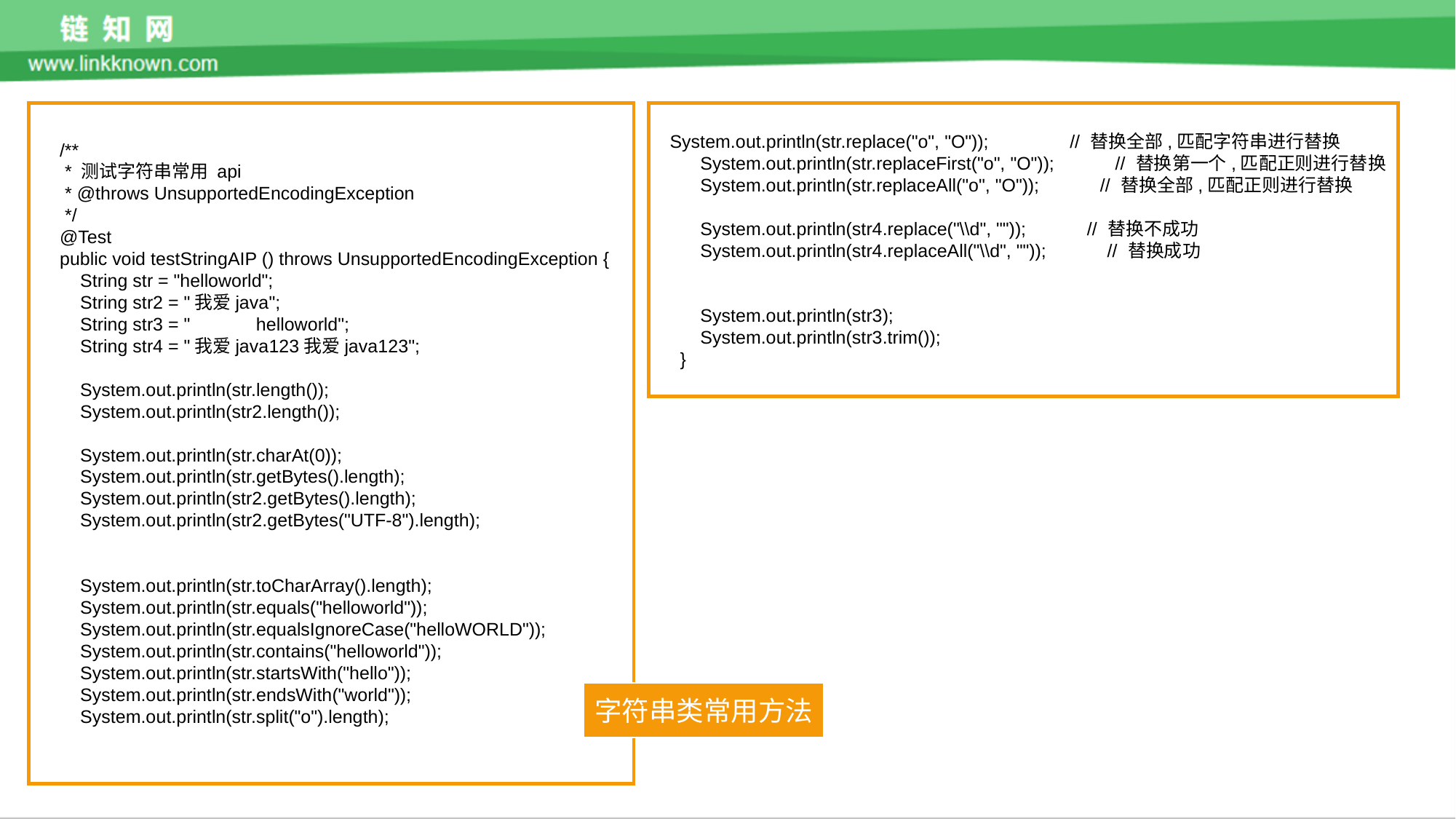

/**
     * 测试字符串常用 api
     * @throws UnsupportedEncodingException
     */
    @Test
    public void testStringAIP () throws UnsupportedEncodingException {
        String str = "helloworld";
        String str2 = "我爱java";
        String str3 = "             helloworld";
        String str4 = "我爱java123我爱java123";

        System.out.println(str.length());
        System.out.println(str2.length());

        System.out.println(str.charAt(0));
        System.out.println(str.getBytes().length);
        System.out.println(str2.getBytes().length);
        System.out.println(str2.getBytes("UTF-8").length);

        System.out.println(str.toCharArray().length);
        System.out.println(str.equals("helloworld"));
        System.out.println(str.equalsIgnoreCase("helloWORLD"));
        System.out.println(str.contains("helloworld"));
        System.out.println(str.startsWith("hello"));
        System.out.println(str.endsWith("world"));
        System.out.println(str.split("o").length);

  System.out.println(str.replace("o", "O"));                // 替换全部,匹配字符串进行替换
        System.out.println(str.replaceFirst("o", "O"));            // 替换第一个,匹配正则进行替换
        System.out.println(str.replaceAll("o", "O"));            // 替换全部,匹配正则进行替换

        System.out.println(str4.replace("\\d", ""));            // 替换不成功
        System.out.println(str4.replaceAll("\\d", ""));            // 替换成功

        System.out.println(str3);
        System.out.println(str3.trim());
    }
字符串类常用方法